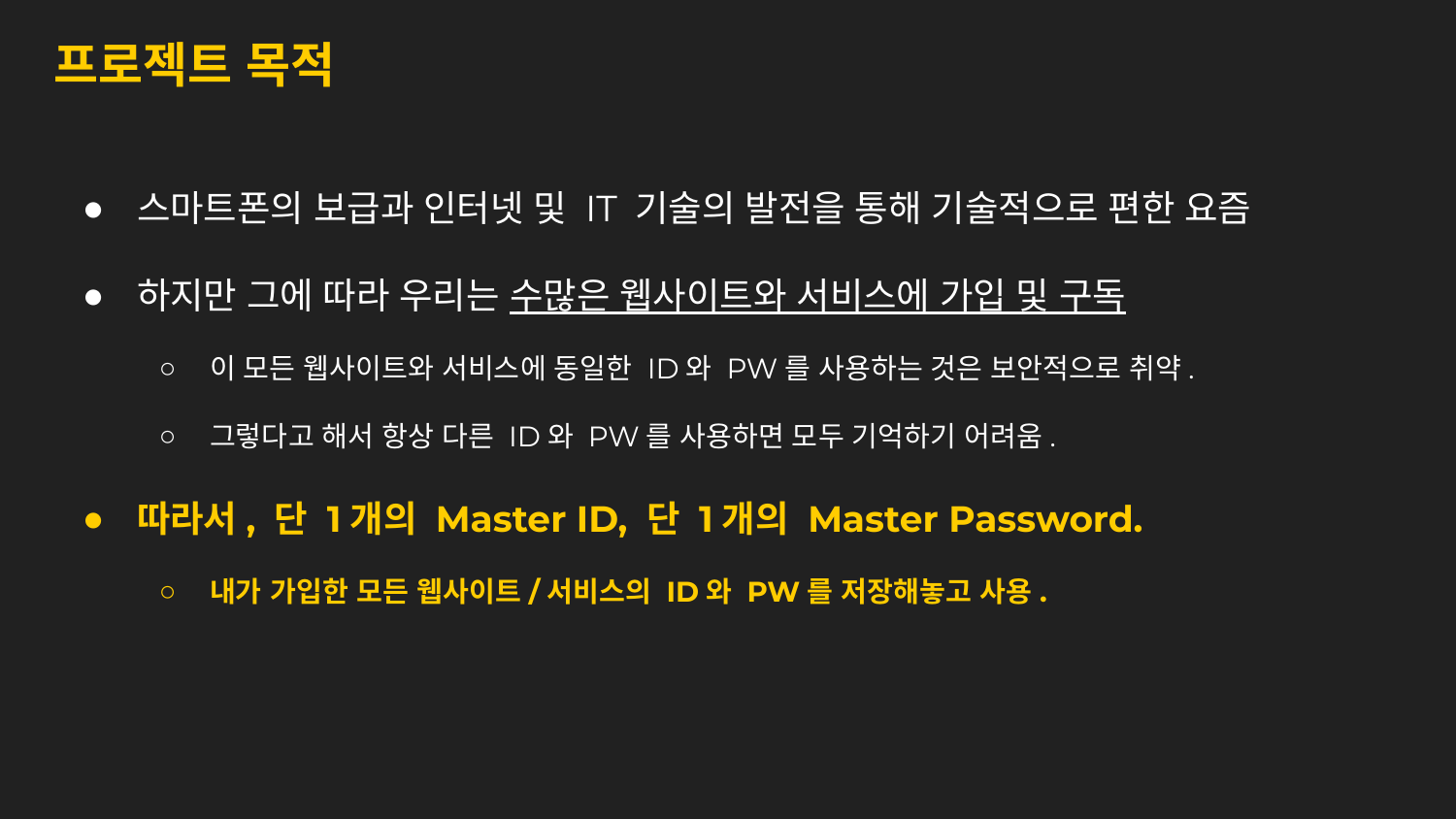

# 프로젝트 목적
스마트폰의 보급과 인터넷 및 IT 기술의 발전을 통해 기술적으로 편한 요즘
하지만 그에 따라 우리는 수많은 웹사이트와 서비스에 가입 및 구독
이 모든 웹사이트와 서비스에 동일한 ID와 PW를 사용하는 것은 보안적으로 취약.
그렇다고 해서 항상 다른 ID와 PW를 사용하면 모두 기억하기 어려움.
따라서, 단 1개의 Master ID, 단 1개의 Master Password.
내가 가입한 모든 웹사이트/서비스의 ID와 PW를 저장해놓고 사용.